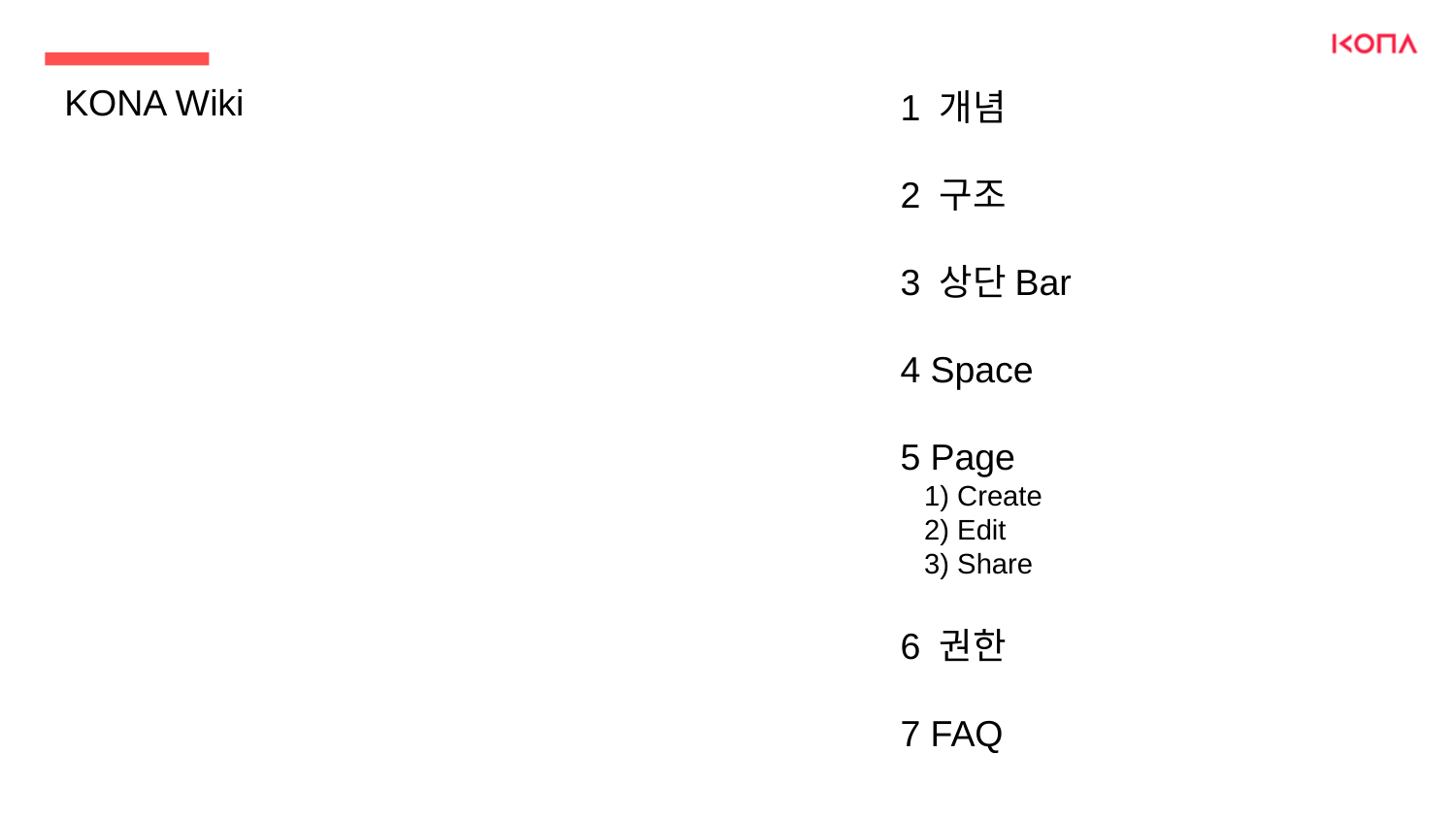

KONA Wiki
1 개념

2 구조

3 상단Bar

4 Space

5 Page
   1) Create
   2) Edit
   3) Share

6 권한

7 FAQ